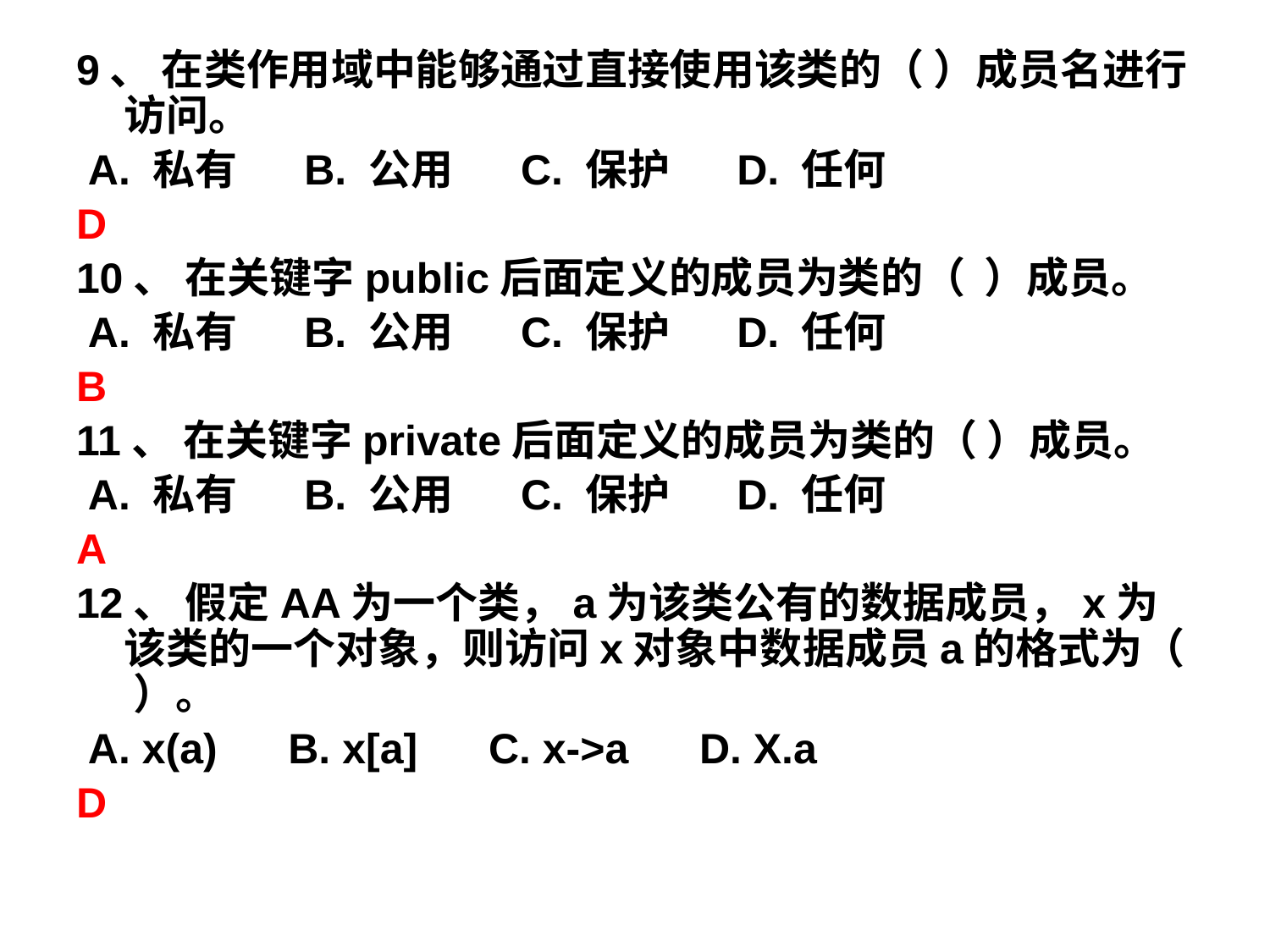

9、 在类作用域中能够通过直接使用该类的（ ）成员名进行访问。
 A. 私有      B. 公用      C. 保护      D. 任何
D
10、 在关键字public后面定义的成员为类的（  ）成员。
 A. 私有      B. 公用      C. 保护      D. 任何
B
11、 在关键字private后面定义的成员为类的（ ）成员。
 A. 私有      B. 公用      C. 保护      D. 任何
A
12、 假定AA为一个类，a为该类公有的数据成员，x为该类的一个对象，则访问x对象中数据成员a的格式为（  ）。
 A. x(a)      B. x[a]      C. x->a      D. X.a
D